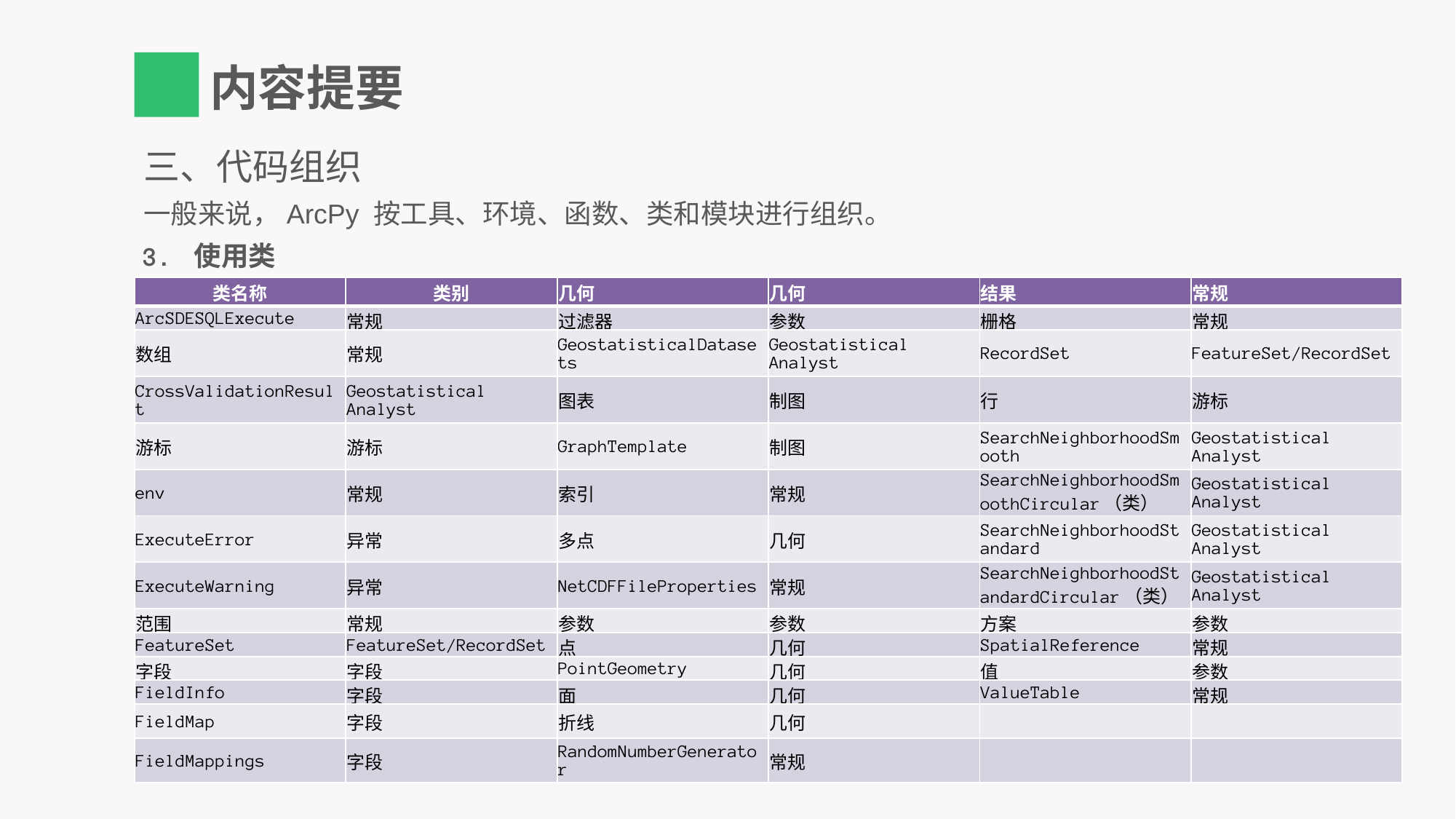

三、代码组织
一般来说，ArcPy 按工具、环境、函数、类和模块进行组织。
3. 使用类
| 类名称 | 类别 | 几何 | 几何 | 结果 | 常规 |
| --- | --- | --- | --- | --- | --- |
| ArcSDESQLExecute | 常规 | 过滤器 | 参数 | 栅格 | 常规 |
| 数组 | 常规 | GeostatisticalDatasets | Geostatistical Analyst | RecordSet | FeatureSet/RecordSet |
| CrossValidationResult | Geostatistical Analyst | 图表 | 制图 | 行 | 游标 |
| 游标 | 游标 | GraphTemplate | 制图 | SearchNeighborhoodSmooth | Geostatistical Analyst |
| env | 常规 | 索引 | 常规 | SearchNeighborhoodSmoothCircular（类） | Geostatistical Analyst |
| ExecuteError | 异常 | 多点 | 几何 | SearchNeighborhoodStandard | Geostatistical Analyst |
| ExecuteWarning | 异常 | NetCDFFileProperties | 常规 | SearchNeighborhoodStandardCircular（类） | Geostatistical Analyst |
| 范围 | 常规 | 参数 | 参数 | 方案 | 参数 |
| FeatureSet | FeatureSet/RecordSet | 点 | 几何 | SpatialReference | 常规 |
| 字段 | 字段 | PointGeometry | 几何 | 值 | 参数 |
| FieldInfo | 字段 | 面 | 几何 | ValueTable | 常规 |
| FieldMap | 字段 | 折线 | 几何 |  |  |
| FieldMappings | 字段 | RandomNumberGenerator | 常规 |  |  |